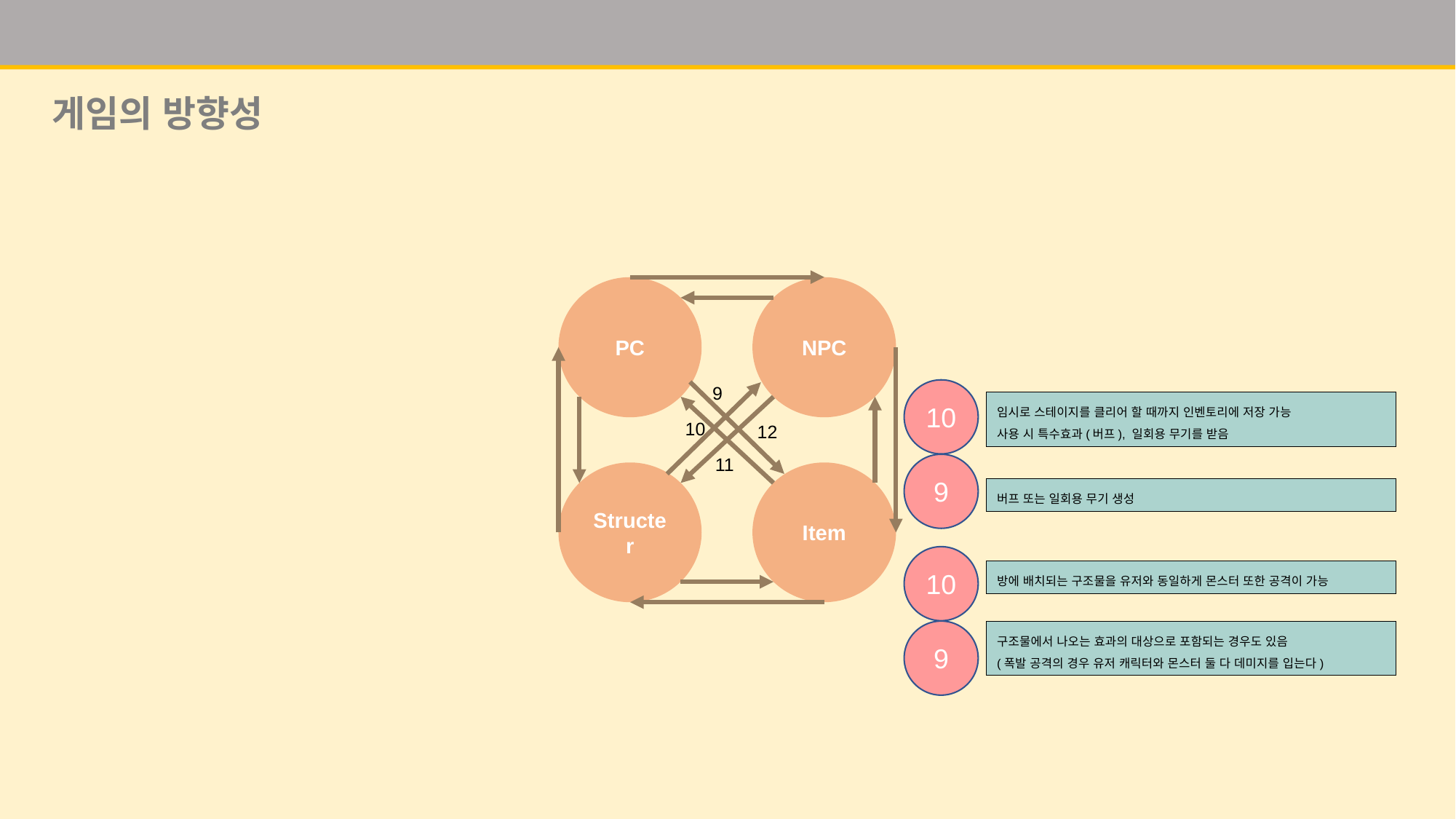

# 게임의 방향성
PC
NPC
임시로 스테이지를 클리어 할 때까지 인벤토리에 저장 가능
사용 시 특수효과(버프), 일회용 무기를 받음
버프 또는 일회용 무기 생성
9
10
10
12
11
9
Structer
Item
10
방에 배치되는 구조물을 유저와 동일하게 몬스터 또한 공격이 가능
구조물에서 나오는 효과의 대상으로 포함되는 경우도 있음
(폭발 공격의 경우 유저 캐릭터와 몬스터 둘 다 데미지를 입는다)
9